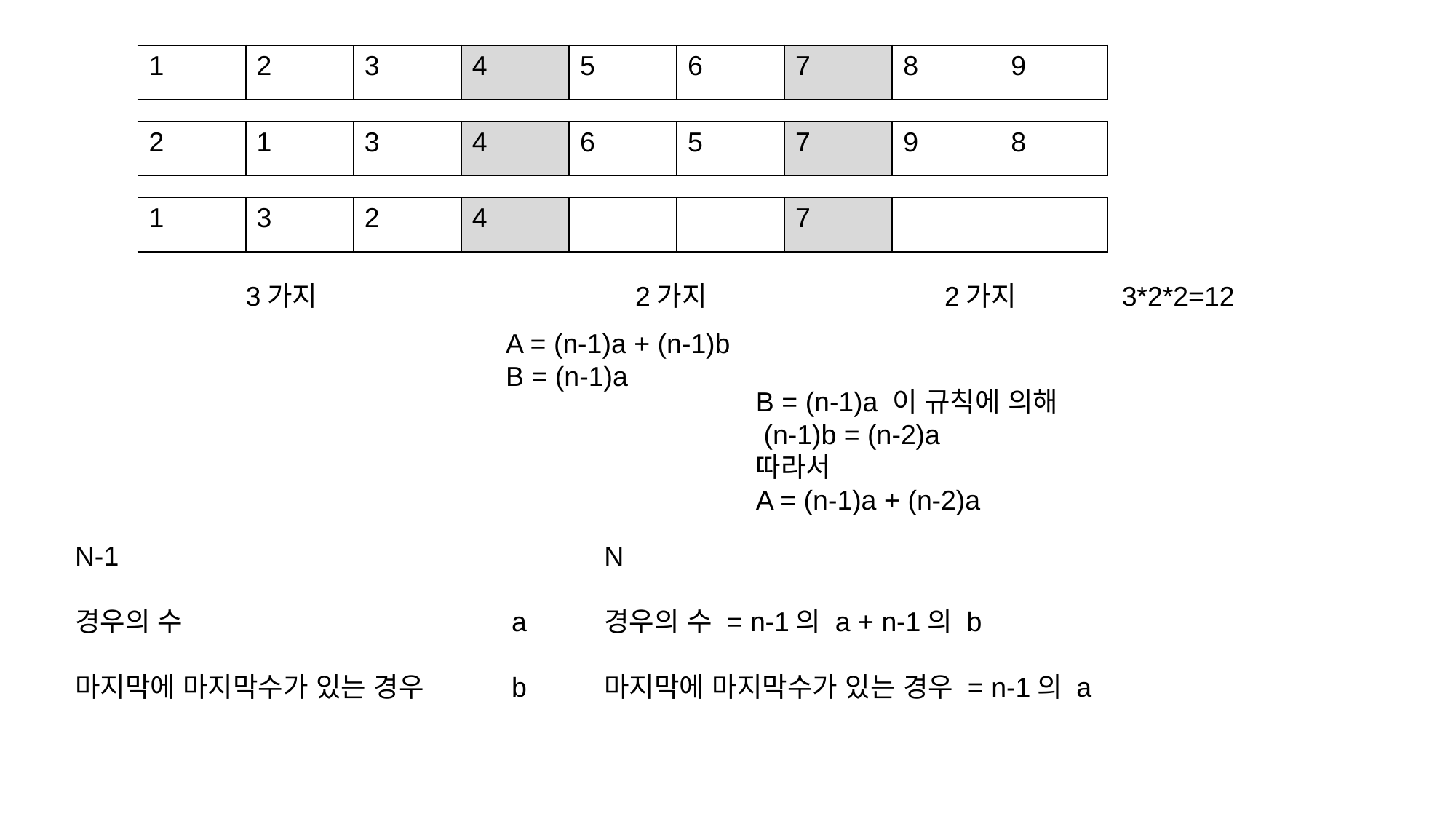

| 1 | 2 | 3 | 4 | 5 | 6 | 7 | 8 | 9 |
| --- | --- | --- | --- | --- | --- | --- | --- | --- |
| 2 | 1 | 3 | 4 | 6 | 5 | 7 | 9 | 8 |
| --- | --- | --- | --- | --- | --- | --- | --- | --- |
| 1 | 3 | 2 | 4 |  |  | 7 |  |  |
| --- | --- | --- | --- | --- | --- | --- | --- | --- |
3가지
2가지
2가지
3*2*2=12
A = (n-1)a + (n-1)b
B = (n-1)a
B = (n-1)a 이 규칙에 의해
 (n-1)b = (n-2)a
따라서
A = (n-1)a + (n-2)a
N-1

경우의 수 			a

마지막에 마지막수가 있는 경우 	b
N

경우의 수 = n-1의 a + n-1의 b

마지막에 마지막수가 있는 경우 = n-1의 a